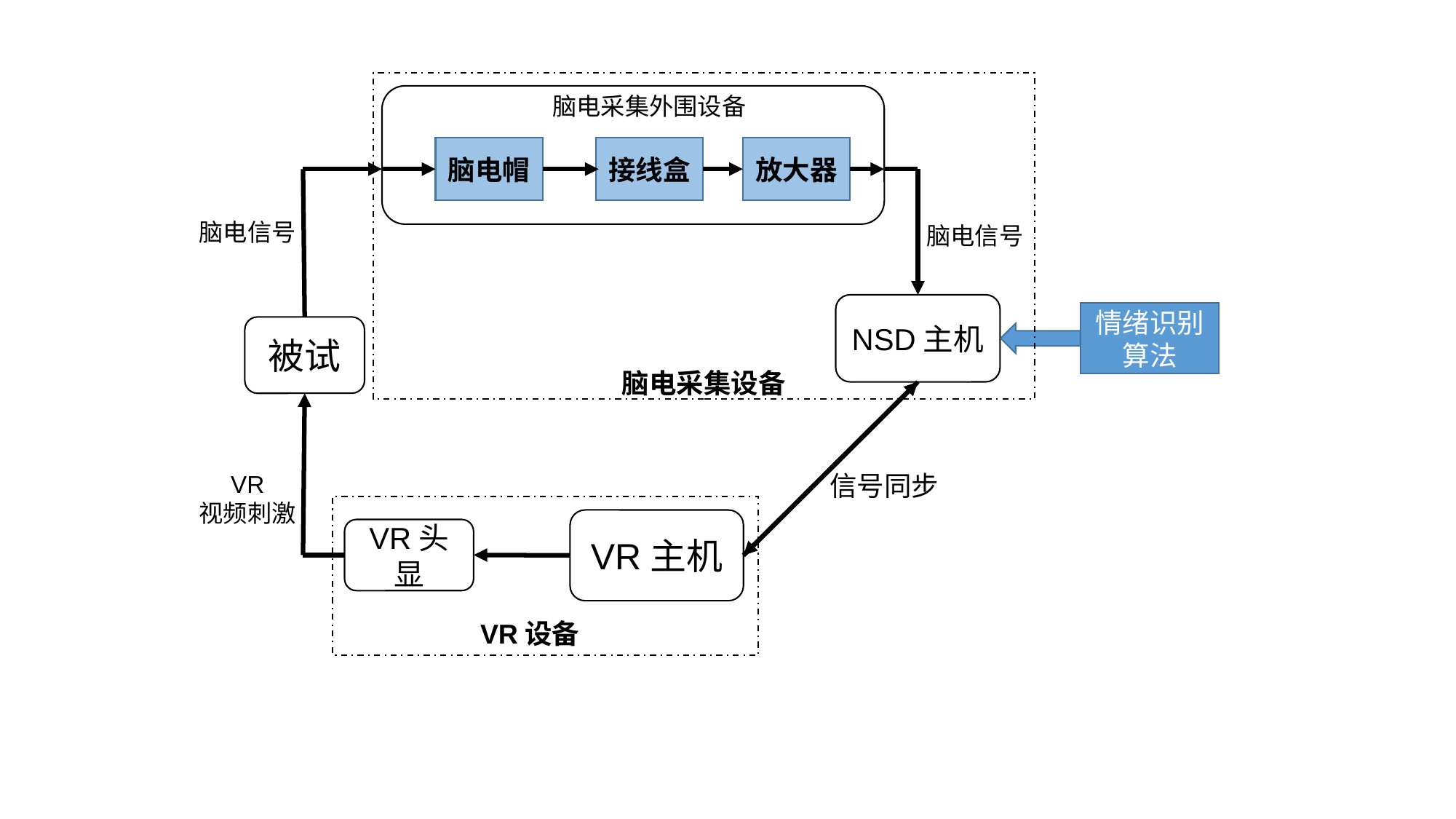

脑电采集外围设备
脑电帽
接线盒
放大器
脑电信号
脑电信号
NSD主机
情绪识别算法
被试

脑电采集设备
VR
视频刺激
信号同步

VR主机
VR头显
VR设备